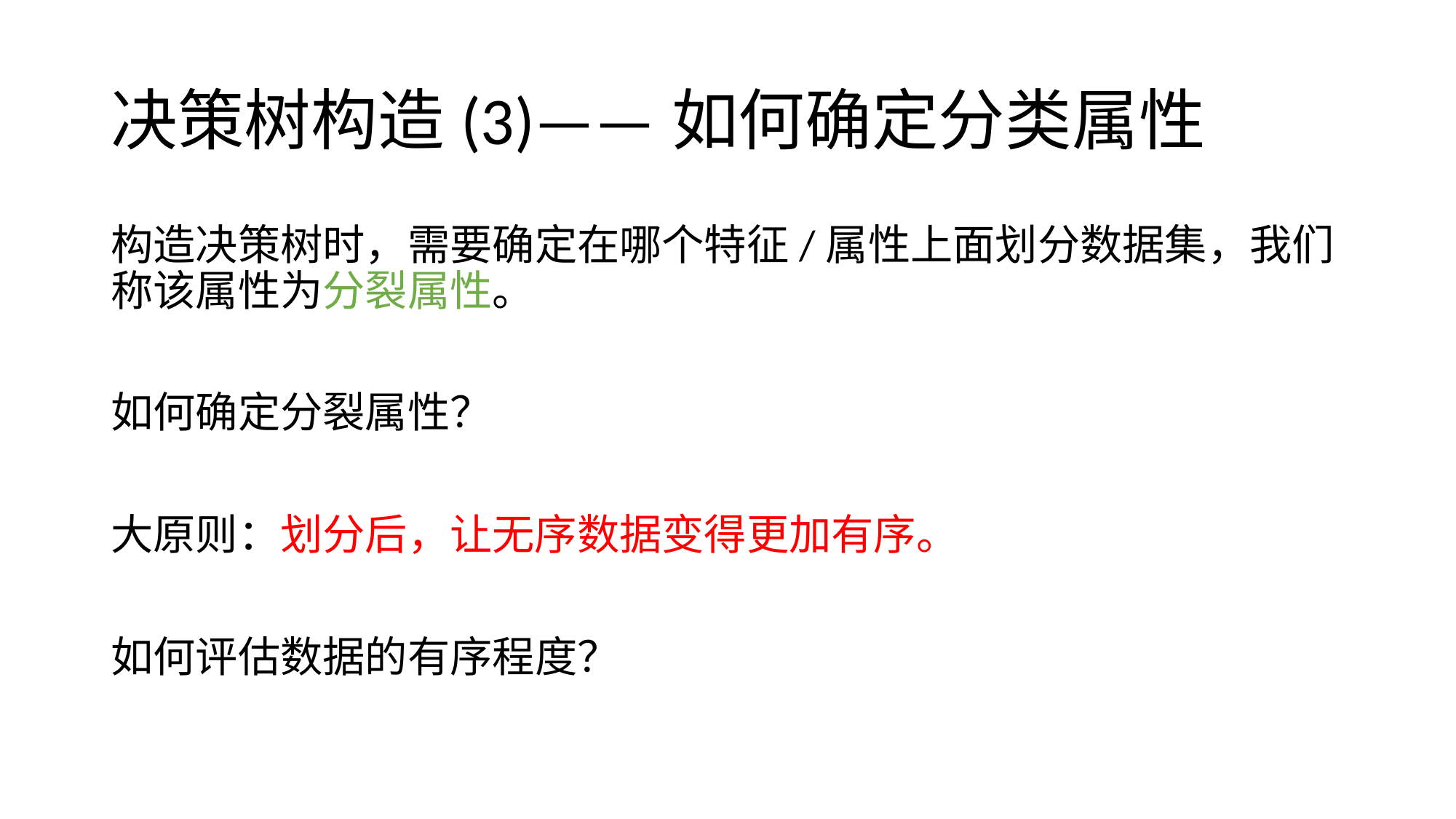

# 决策树构造(3)——如何确定分类属性
构造决策树时，需要确定在哪个特征/属性上面划分数据集，我们称该属性为分裂属性。

如何确定分裂属性？

大原则：划分后，让无序数据变得更加有序。

如何评估数据的有序程度？